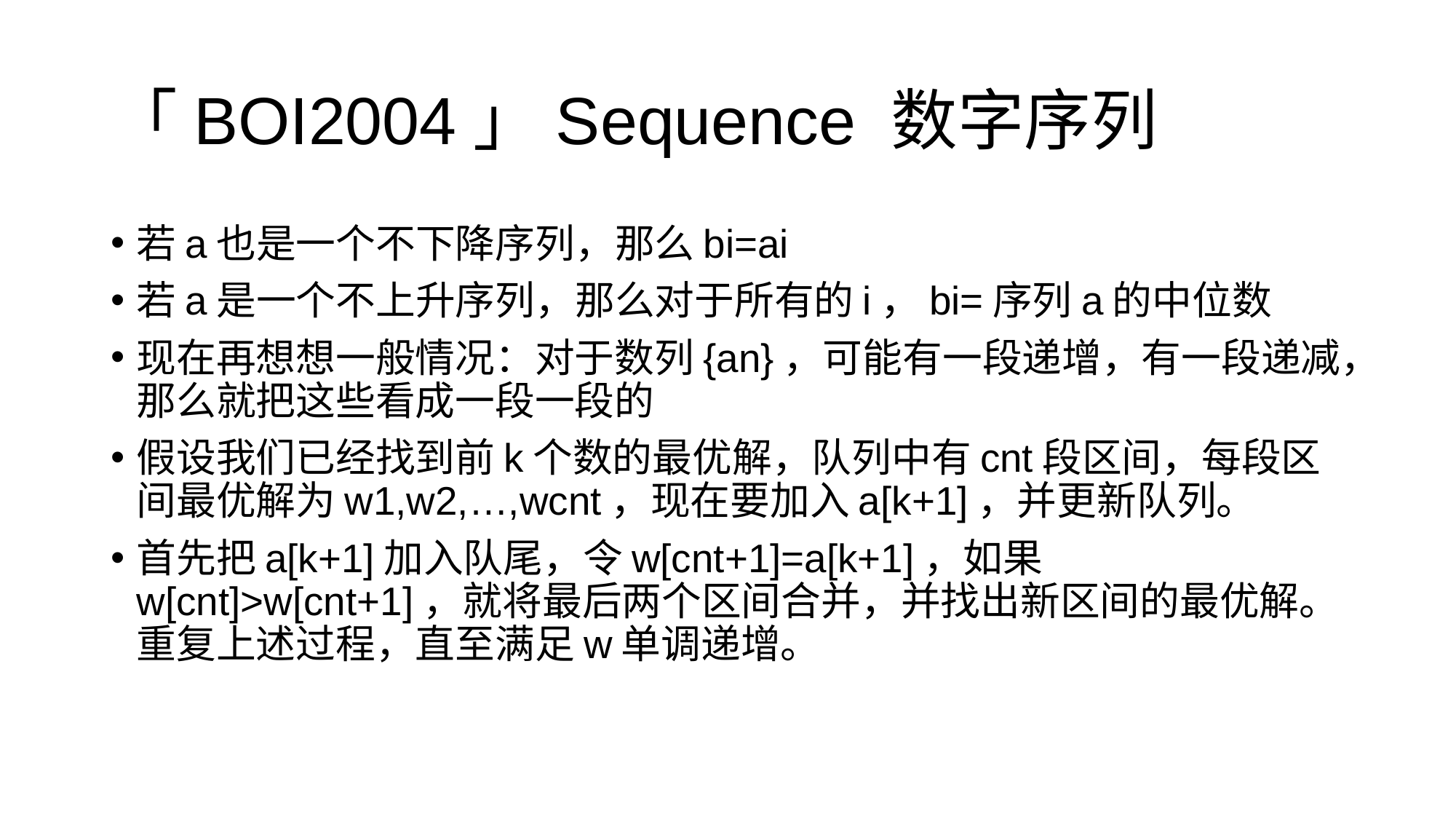

# 「BOI2004」Sequence 数字序列
若a也是一个不下降序列，那么bi=ai
若a是一个不上升序列，那么对于所有的i，bi=序列a的中位数
现在再想想一般情况：对于数列{an}，可能有一段递增，有一段递减，那么就把这些看成一段一段的
假设我们已经找到前k个数的最优解，队列中有cnt段区间，每段区间最优解为w1,w2,…,wcnt，现在要加入a[k+1]，并更新队列。
首先把a[k+1]加入队尾，令w[cnt+1]=a[k+1]，如果w[cnt]>w[cnt+1]，就将最后两个区间合并，并找出新区间的最优解。重复上述过程，直至满足w单调递增。